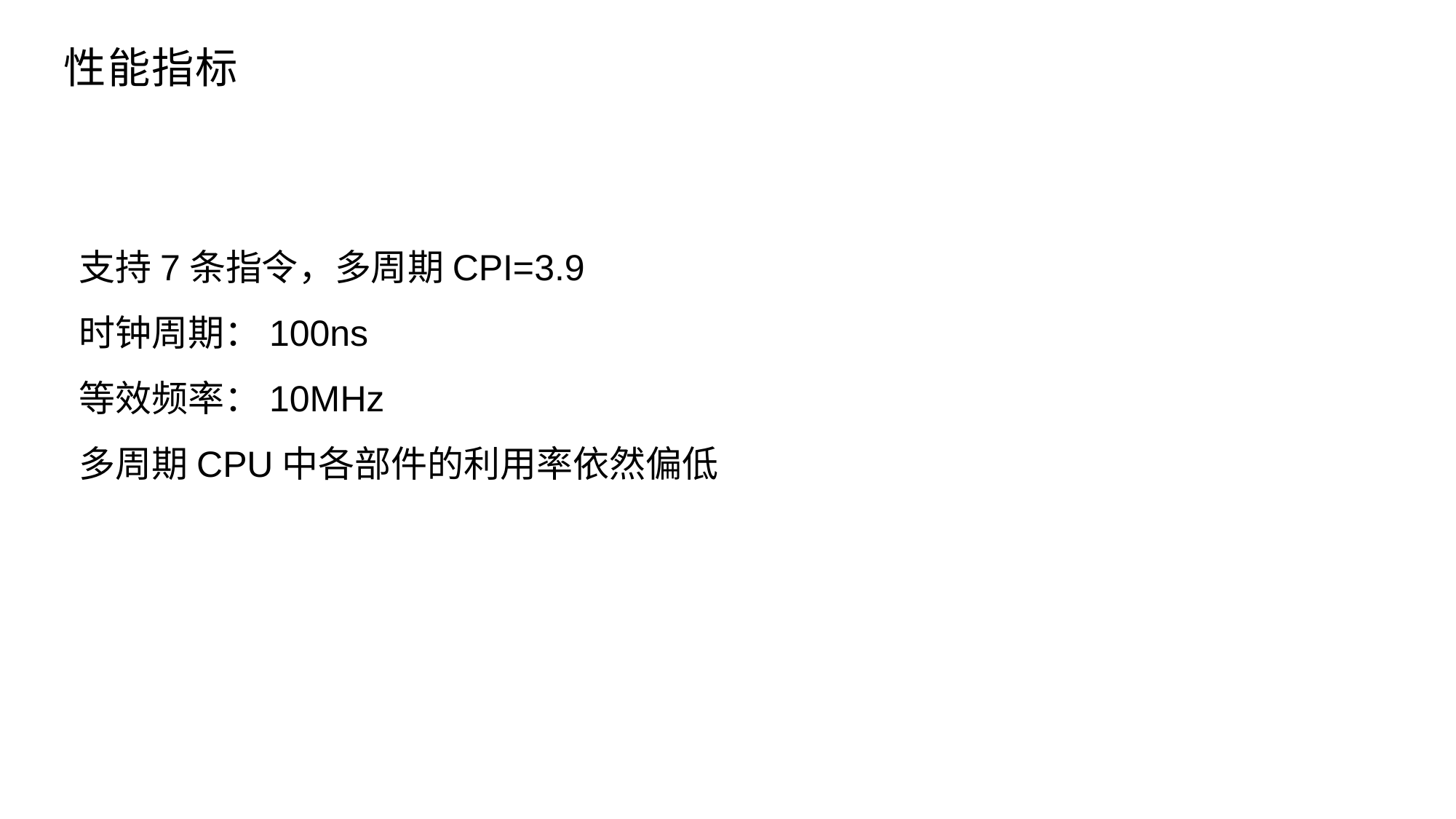

性能指标
支持7条指令，多周期CPI=3.9
时钟周期：100ns
等效频率：10MHz
多周期CPU中各部件的利用率依然偏低